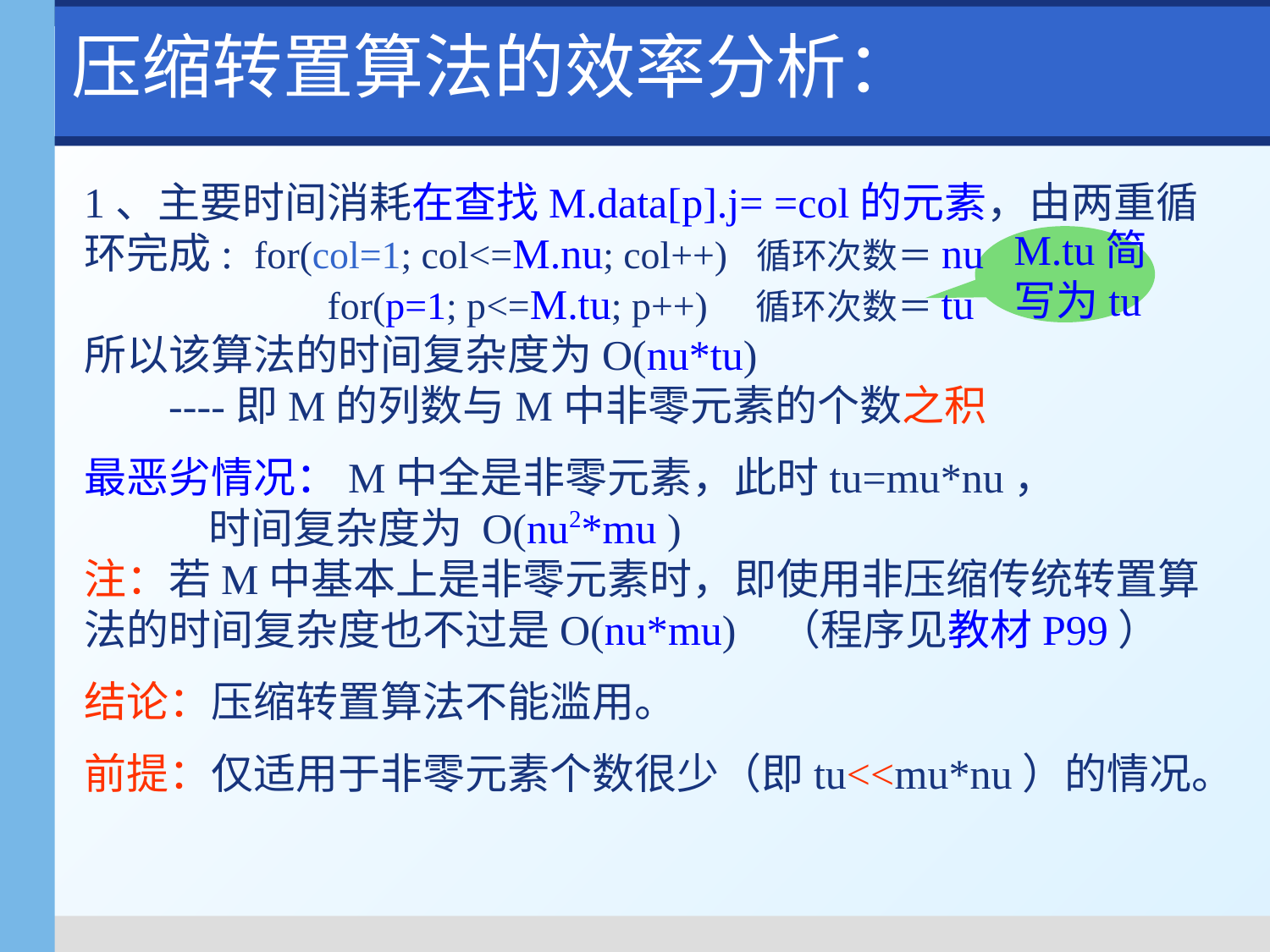

压缩转置算法的效率分析：
1、主要时间消耗在查找M.data[p].j= =col的元素，由两重循环完成:  for(col=1; col<=M.nu; col++)  循环次数＝nu
                         for(p=1; p<=M.tu; p++)    循环次数＝tu
所以该算法的时间复杂度为O(nu*tu)
        ----即M的列数与M中非零元素的个数之积
最恶劣情况：M中全是非零元素，此时tu=mu*nu，
            时间复杂度为 O(nu2*mu )
注：若M中基本上是非零元素时，即使用非压缩传统转置算法的时间复杂度也不过是O(nu*mu)   （程序见教材P99）
结论：压缩转置算法不能滥用。
前提：仅适用于非零元素个数很少（即tu<<mu*nu）的情况。
M.tu简
写为tu